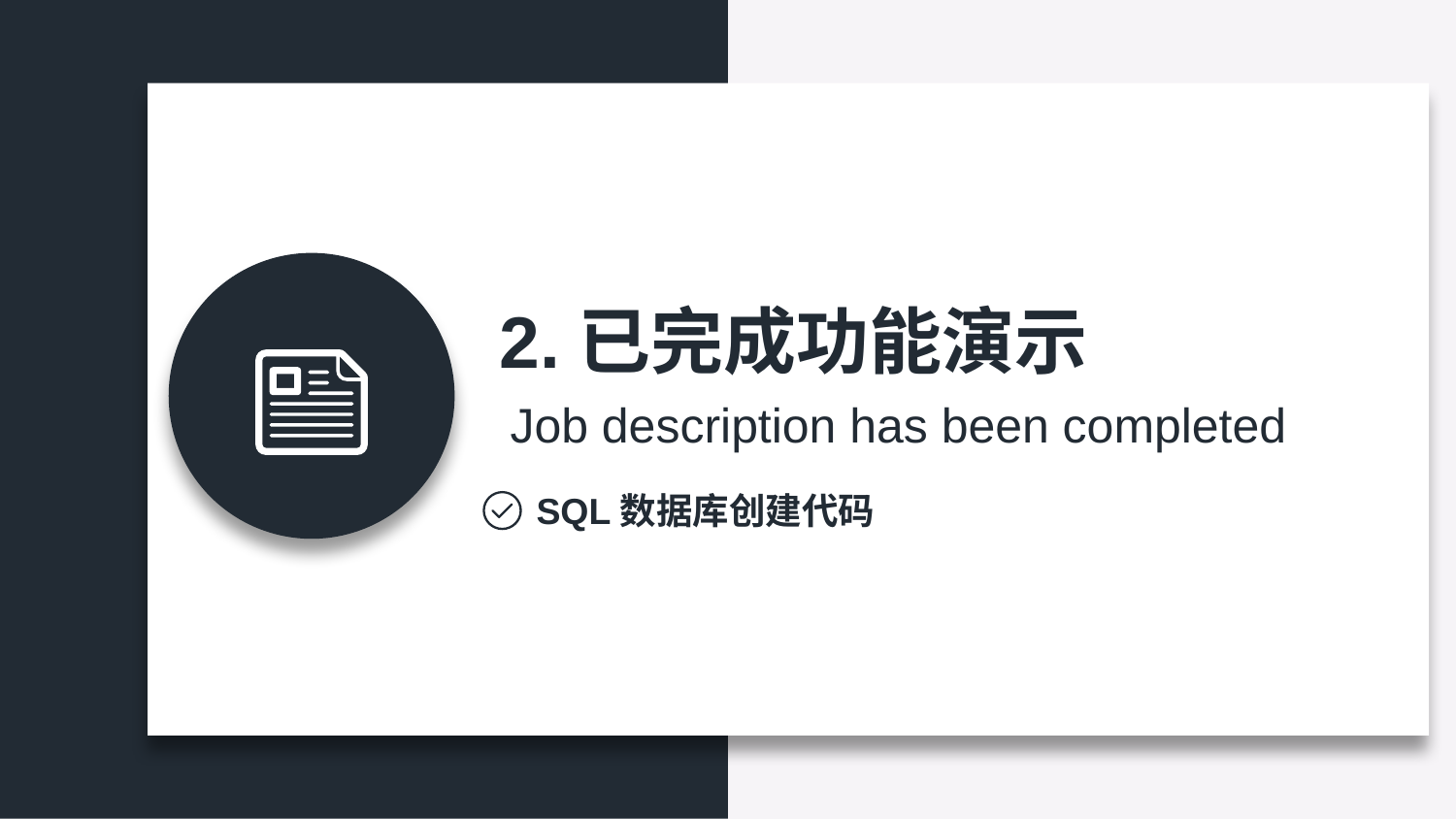

2.已完成功能演示

Job description has been completed
SQL数据库创建代码